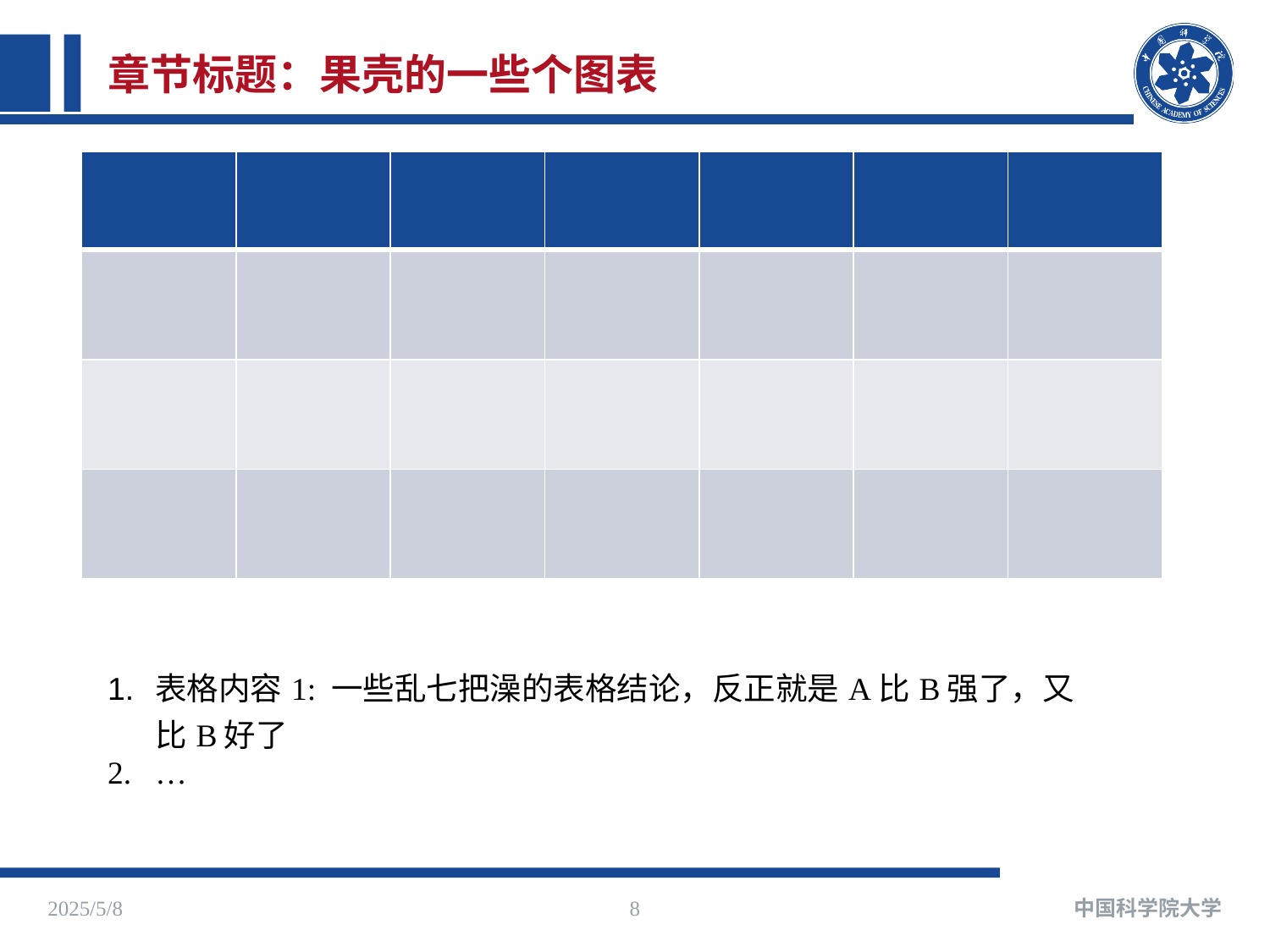

# 章节标题：果壳的一些个图表
|  |  |  |  |  |  |  |
| --- | --- | --- | --- | --- | --- | --- |
|  |  |  |  |  |  |  |
|  |  |  |  |  |  |  |
|  |  |  |  |  |  |  |
表格内容1: 一些乱七把澡的表格结论，反正就是A比B强了，又比B好了
…
2025/5/8
8
中国科学院大学